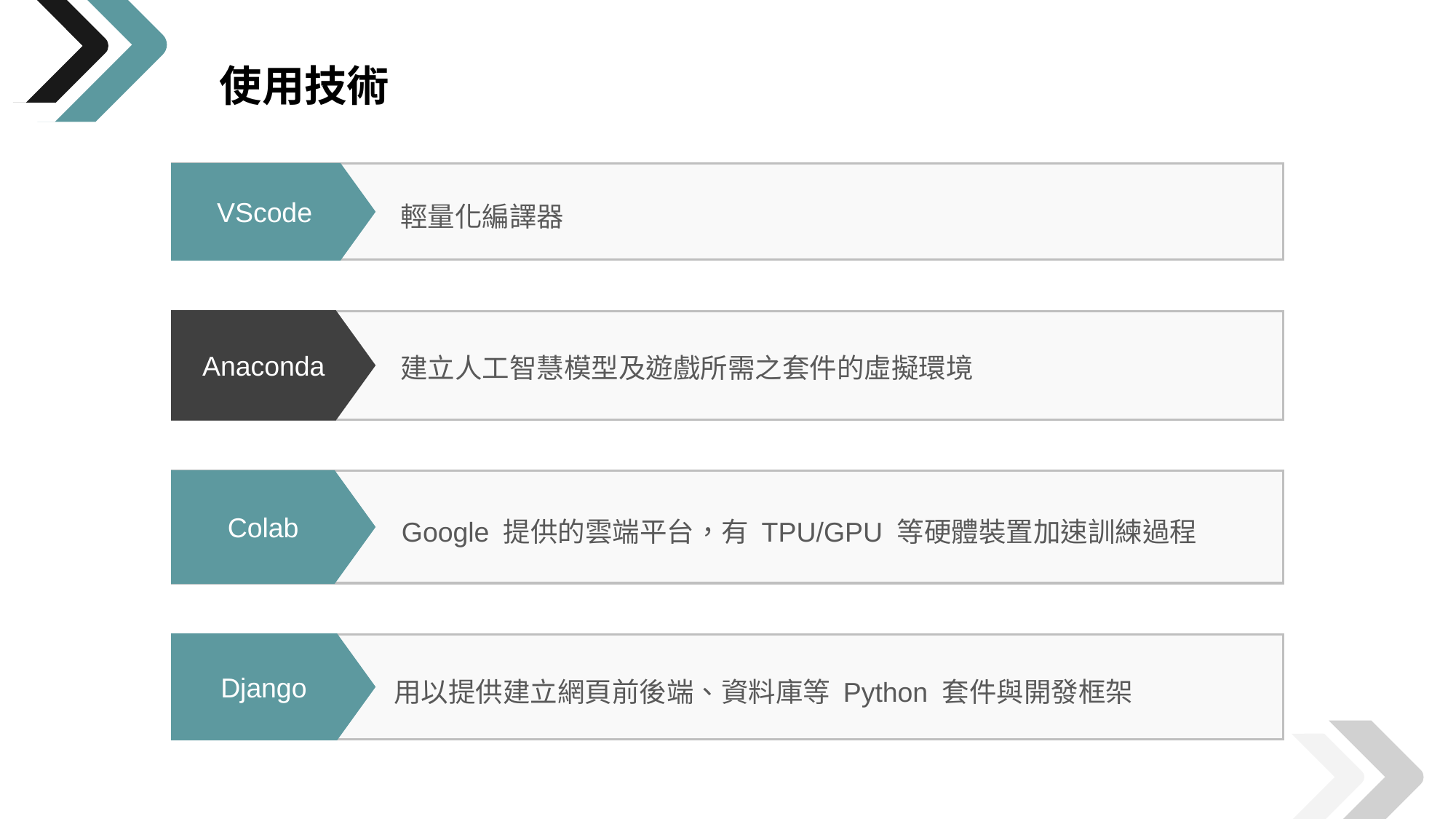

使用技術
VScode

輕量化編譯器
Anaconda

建立人工智慧模型及遊戲所需之套件的虛擬環境
Colab

 Google 提供的雲端平台，有 TPU/GPU 等硬體裝置加速訓練過程
Django

用以提供建立網頁前後端、資料庫等 Python 套件與開發框架